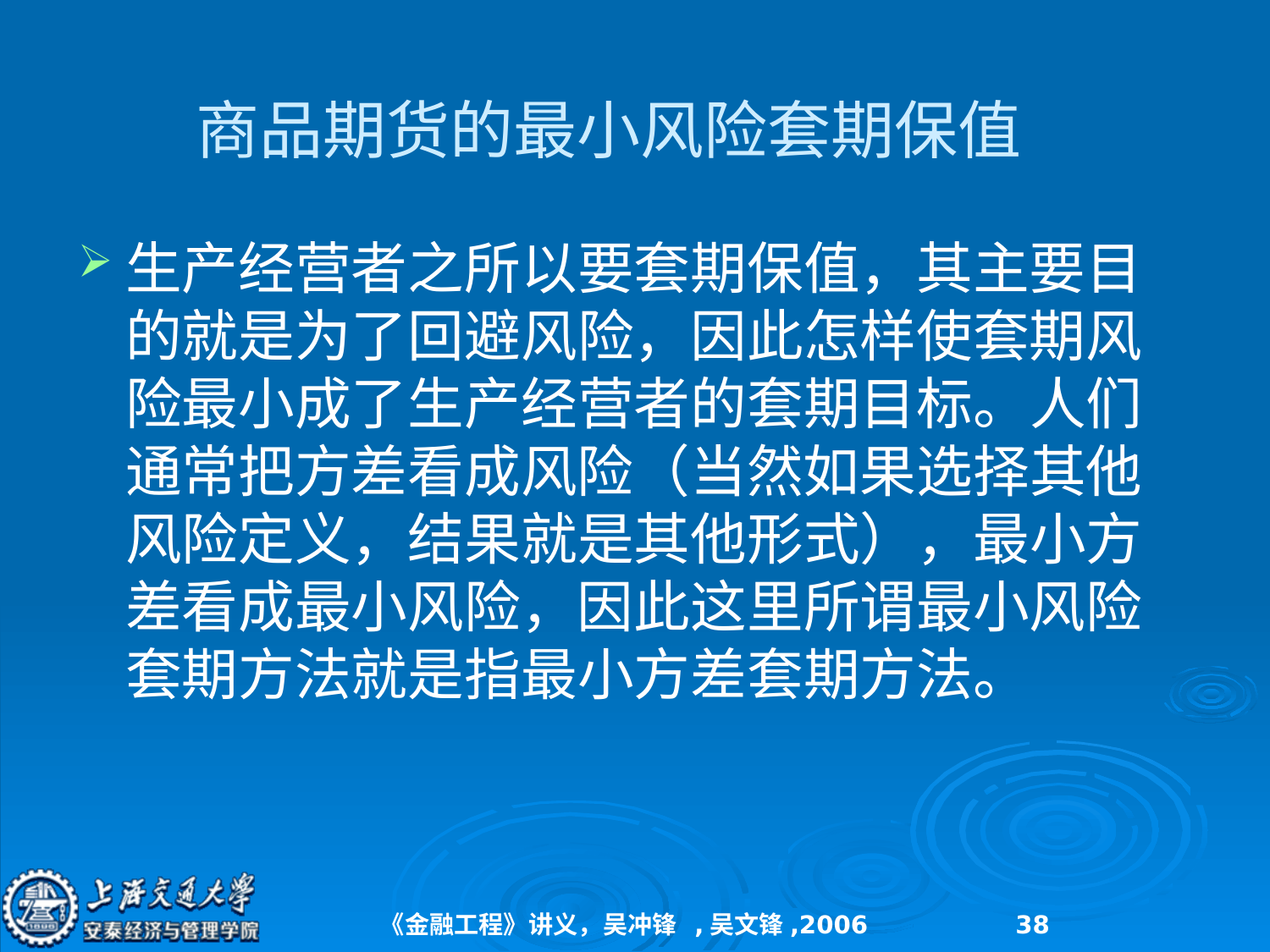

# 商品期货的最小风险套期保值
生产经营者之所以要套期保值，其主要目的就是为了回避风险，因此怎样使套期风险最小成了生产经营者的套期目标。人们通常把方差看成风险（当然如果选择其他风险定义，结果就是其他形式），最小方差看成最小风险，因此这里所谓最小风险套期方法就是指最小方差套期方法。